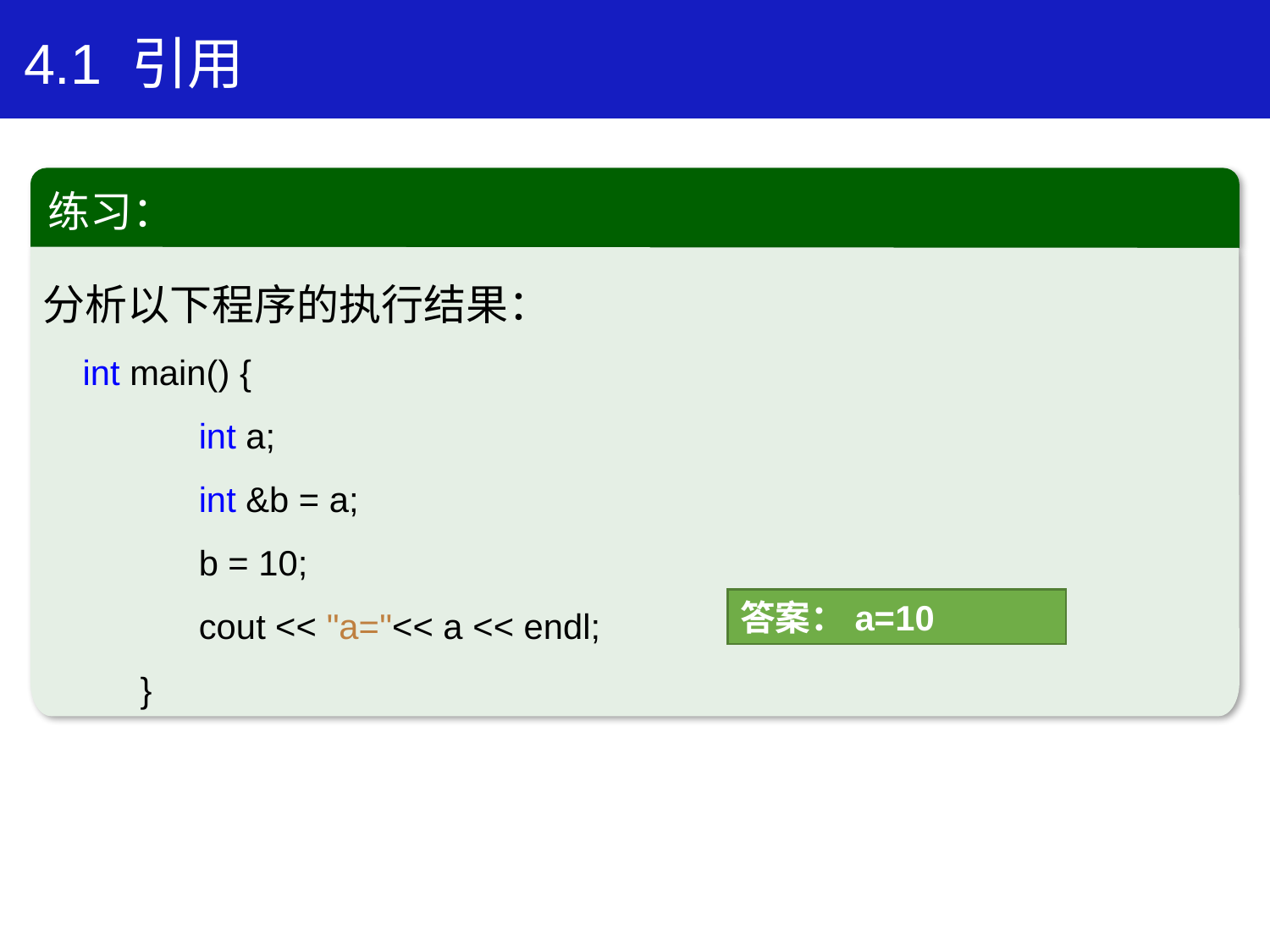

4.1 引用
练习：
分析以下程序的执行结果：
    int main() {
                int a;
                int &b = a;
                b = 10;
                cout << "a="<< a << endl;
          }
学习目标
答案：a=10
7